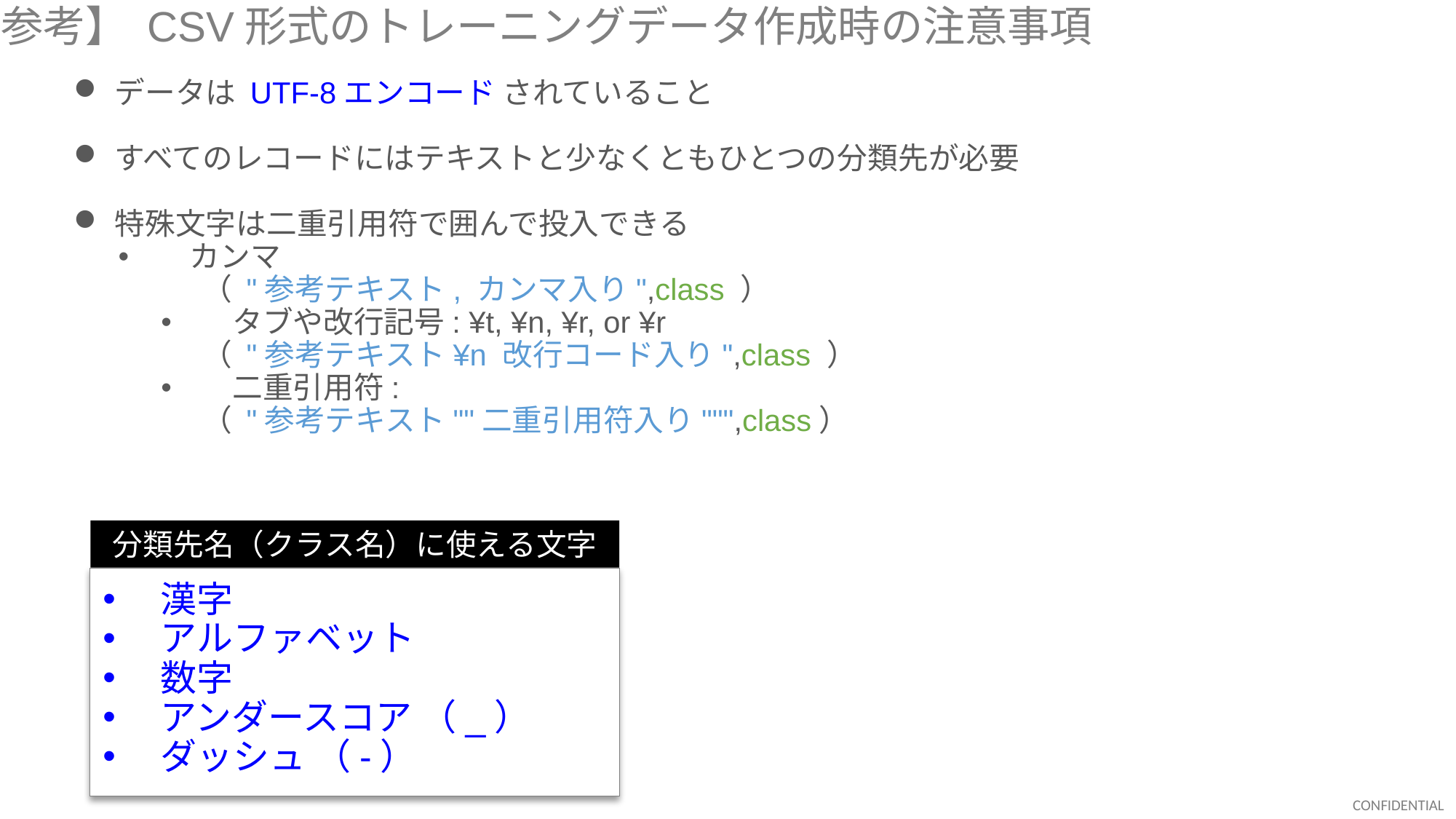

【参考】 CSV形式のトレーニングデータ作成時の注意事項
データは UTF-8エンコード されていること

すべてのレコードにはテキストと少なくともひとつの分類先が必要

特殊文字は二重引用符で囲んで投入できる
　カンマ
（ "参考テキスト, カンマ入り",class ）
　タブや改行記号: ¥t, ¥n, ¥r, or ¥r
（ "参考テキスト¥n 改行コード入り",class ）
　二重引用符:
（ "参考テキスト""二重引用符入り""",class）
分類先名（クラス名）に使える文字
　漢字
　アルファベット
　数字
　アンダースコア （_）
　ダッシュ （-）
CONFIDENTIAL